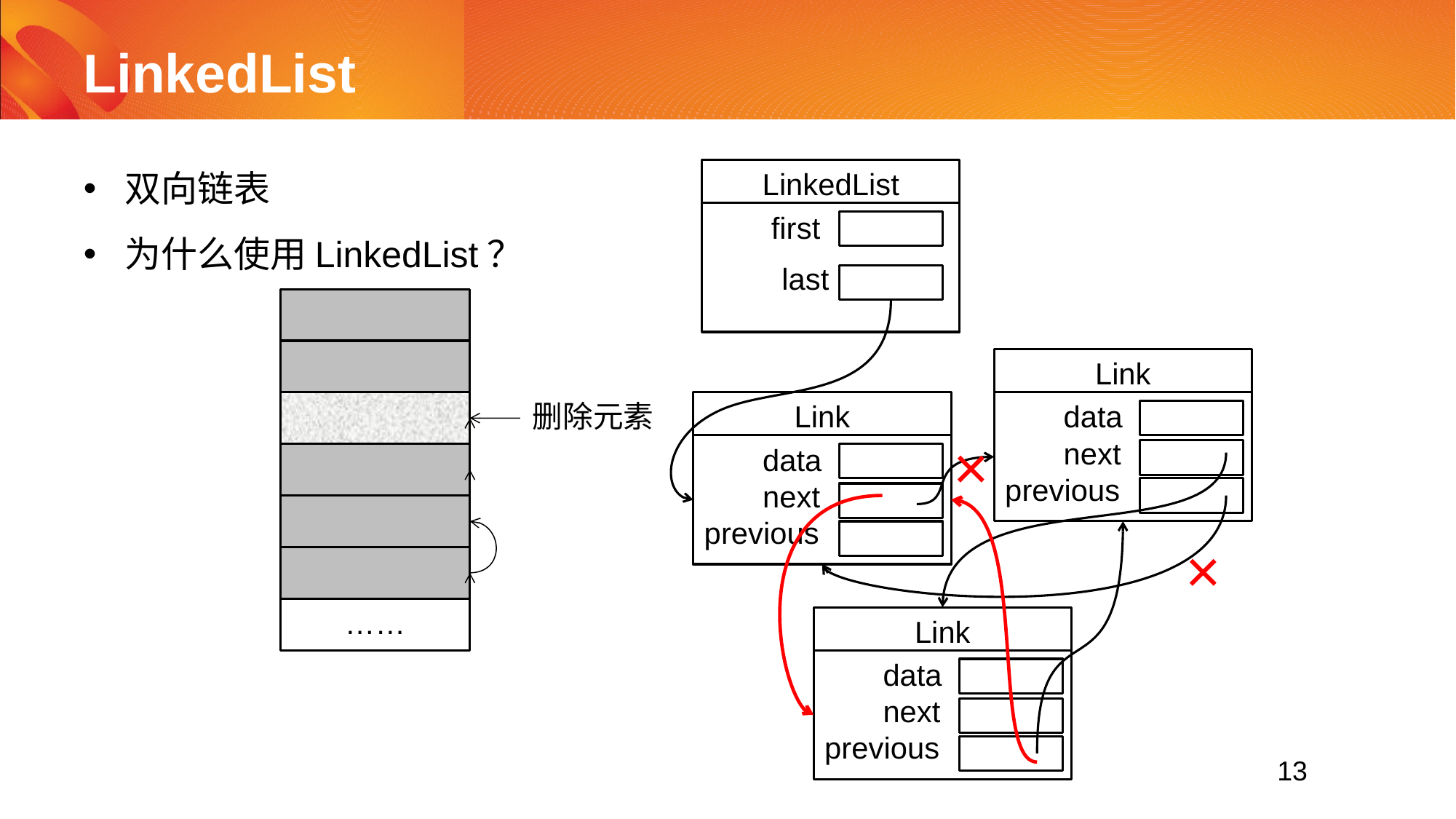

# LinkedList
双向链表
为什么使用LinkedList？
LinkedList
       first

last

Link
       data
       next
previous

删除元素
Link
       data
       next
previous

×

×

……
Link
       data
       next
previous